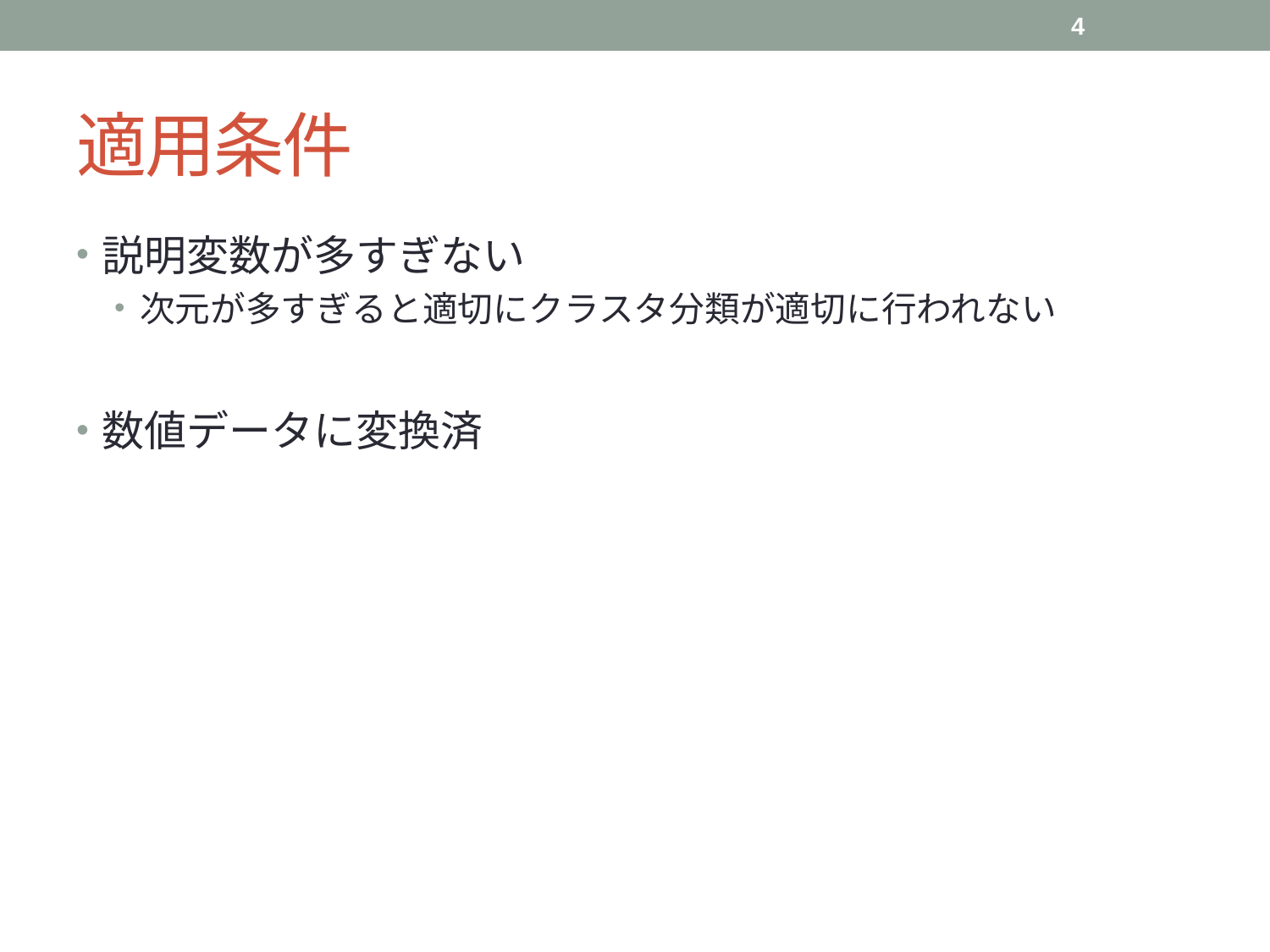

4
# 適用条件
説明変数が多すぎない
次元が多すぎると適切にクラスタ分類が適切に行われない

数値データに変換済